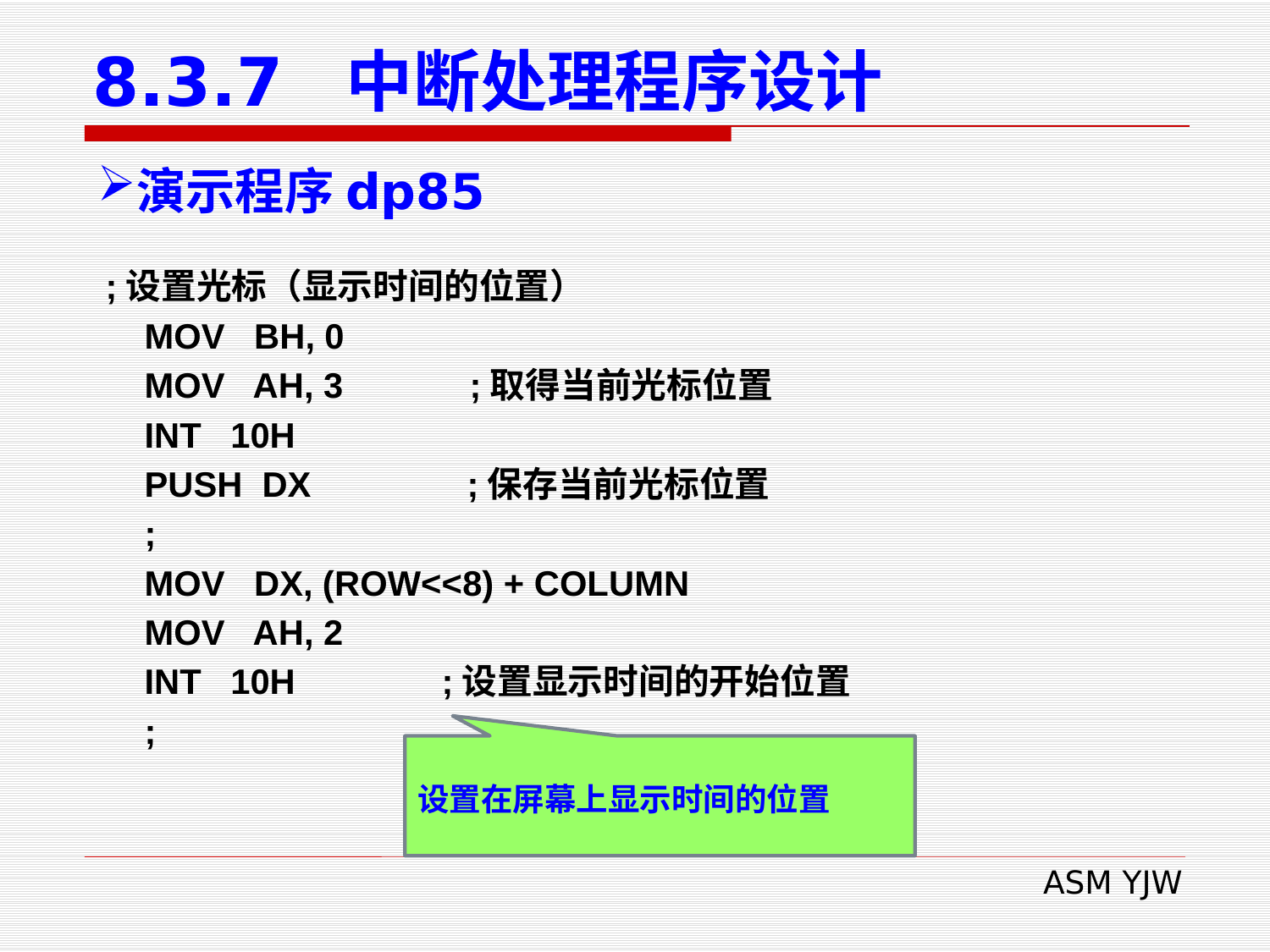

# 8.3.7  中断处理程序设计
演示程序dp85
;设置光标（显示时间的位置）
    MOV   BH, 0
    MOV   AH, 3             ;取得当前光标位置
    INT   10H
    PUSH  DX                ;保存当前光标位置
    ;
    MOV   DX, (ROW<<8) + COLUMN
    MOV   AH, 2
    INT   10H               ;设置显示时间的开始位置
    ;
设置在屏幕上显示时间的位置